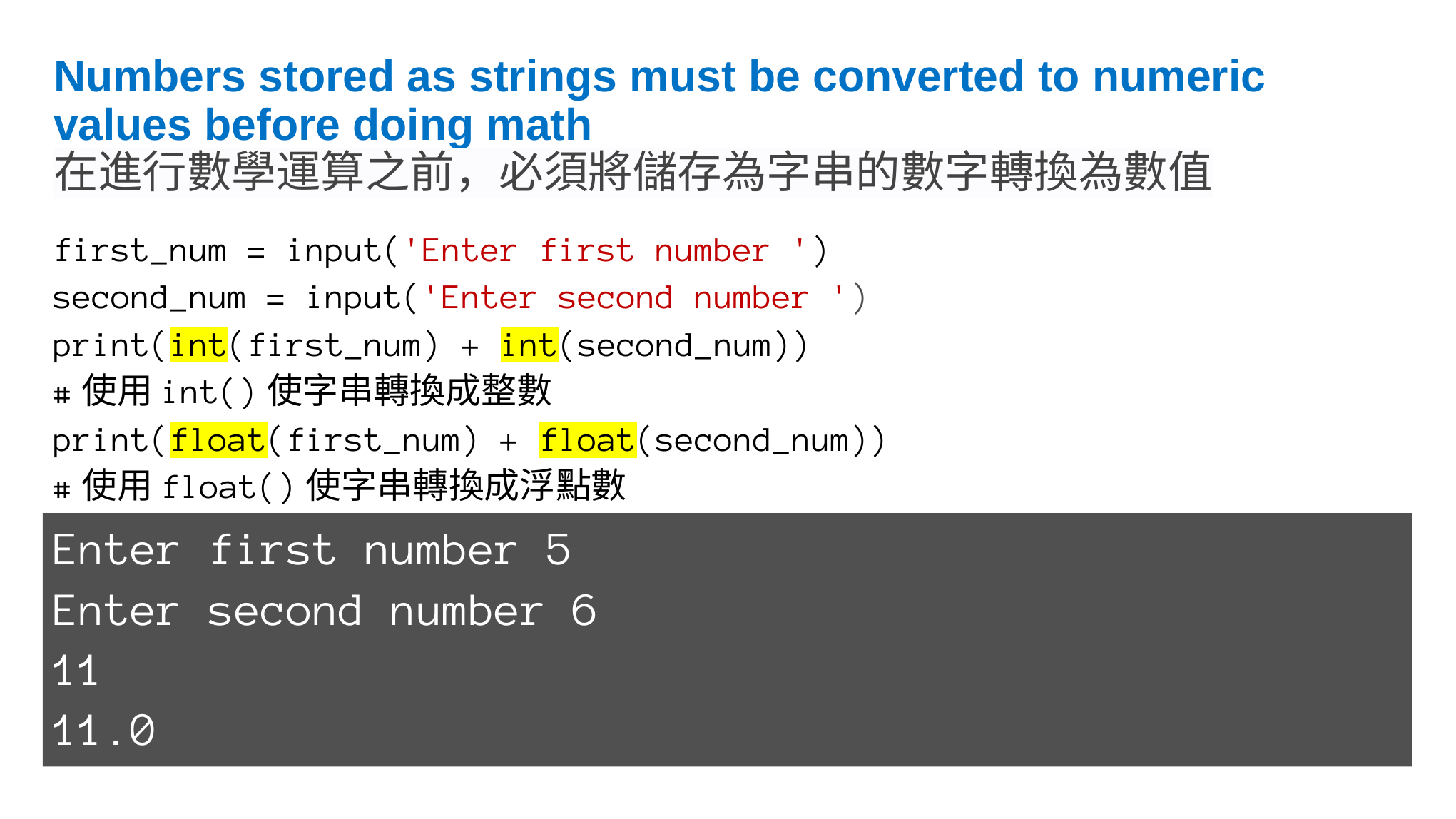

# Numbers stored as strings must be converted to numeric values before doing math
在進行數學運算之前，必須將儲存為字串的數字轉換為數值
first_num = input('Enter first number ')
second_num = input('Enter second number ')
print(int(first_num) + int(second_num))
#使用int()使字串轉換成整數
print(float(first_num) + float(second_num))
#使用float()使字串轉換成浮點數

Enter first number 5
Enter second number 6
11
11.0